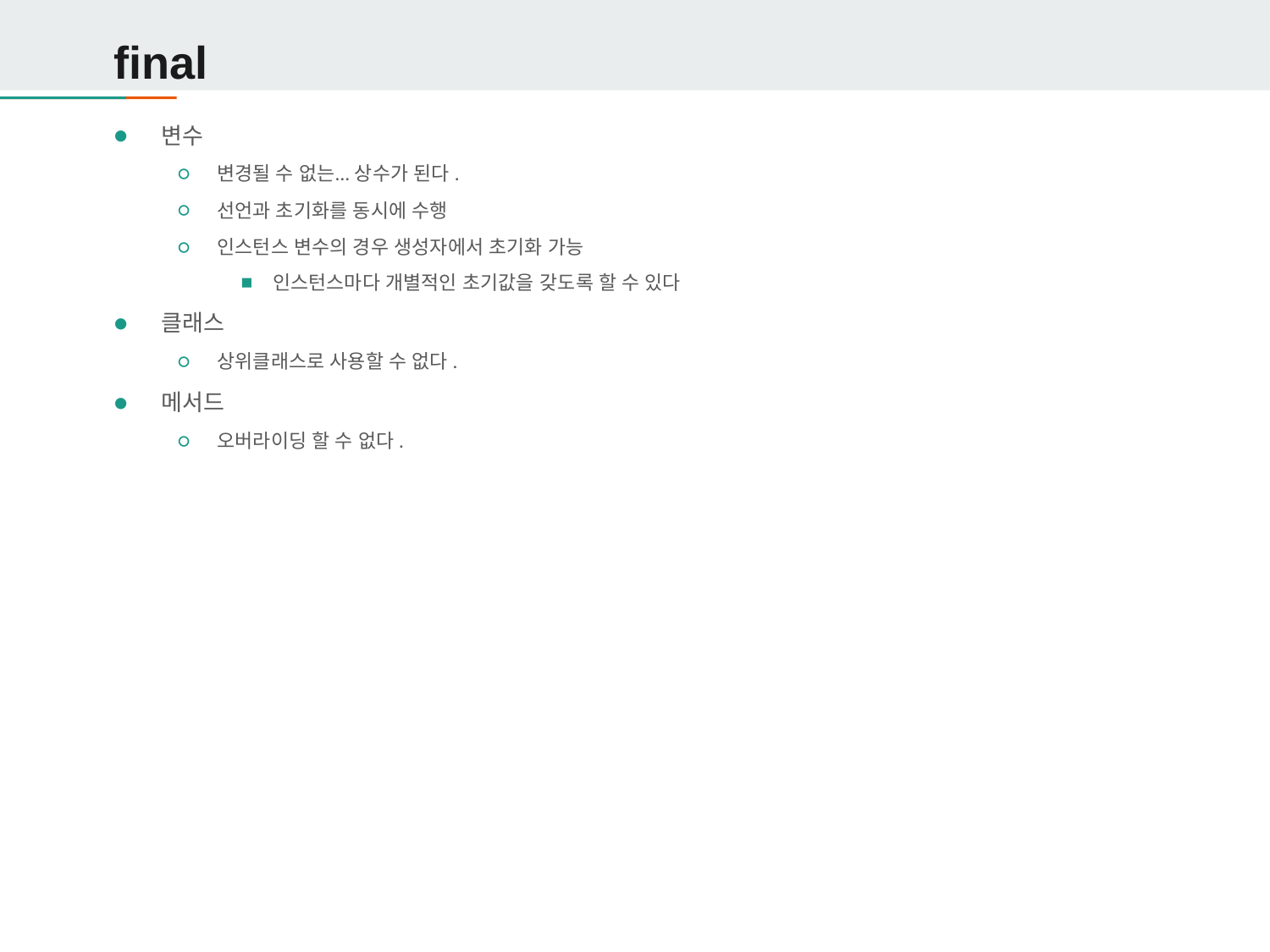

# final
변수
변경될 수 없는… 상수가 된다.
선언과 초기화를 동시에 수행
인스턴스 변수의 경우 생성자에서 초기화 가능
인스턴스마다 개별적인 초기값을 갖도록 할 수 있다
클래스
상위클래스로 사용할 수 없다.
메서드
오버라이딩 할 수 없다.